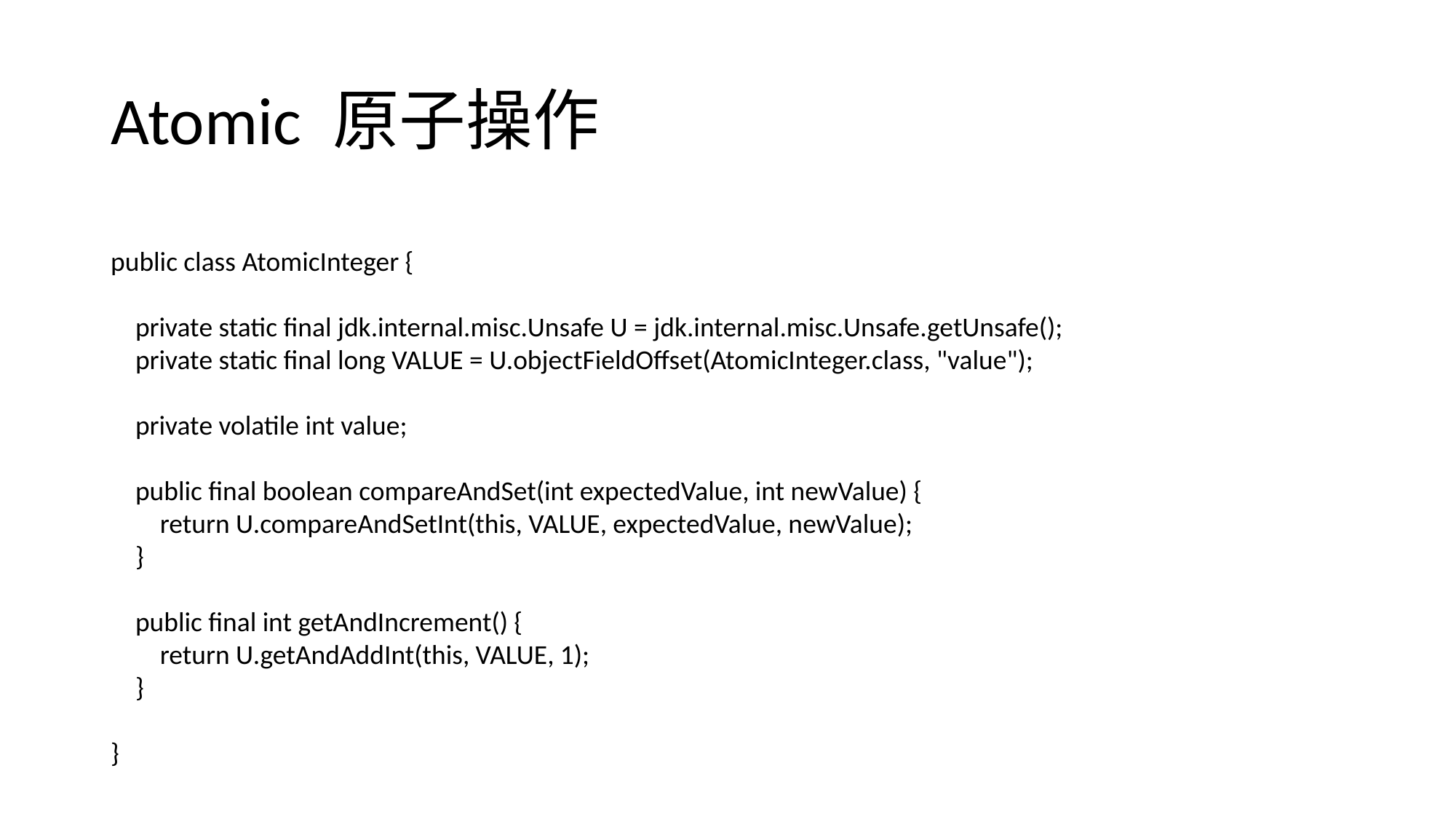

# Atomic 原子操作
public class AtomicInteger {

    private static final jdk.internal.misc.Unsafe U = jdk.internal.misc.Unsafe.getUnsafe();
    private static final long VALUE = U.objectFieldOffset(AtomicInteger.class, "value");

    private volatile int value;

    public final boolean compareAndSet(int expectedValue, int newValue) {
        return U.compareAndSetInt(this, VALUE, expectedValue, newValue);
    }

    public final int getAndIncrement() {
        return U.getAndAddInt(this, VALUE, 1);
    }

}